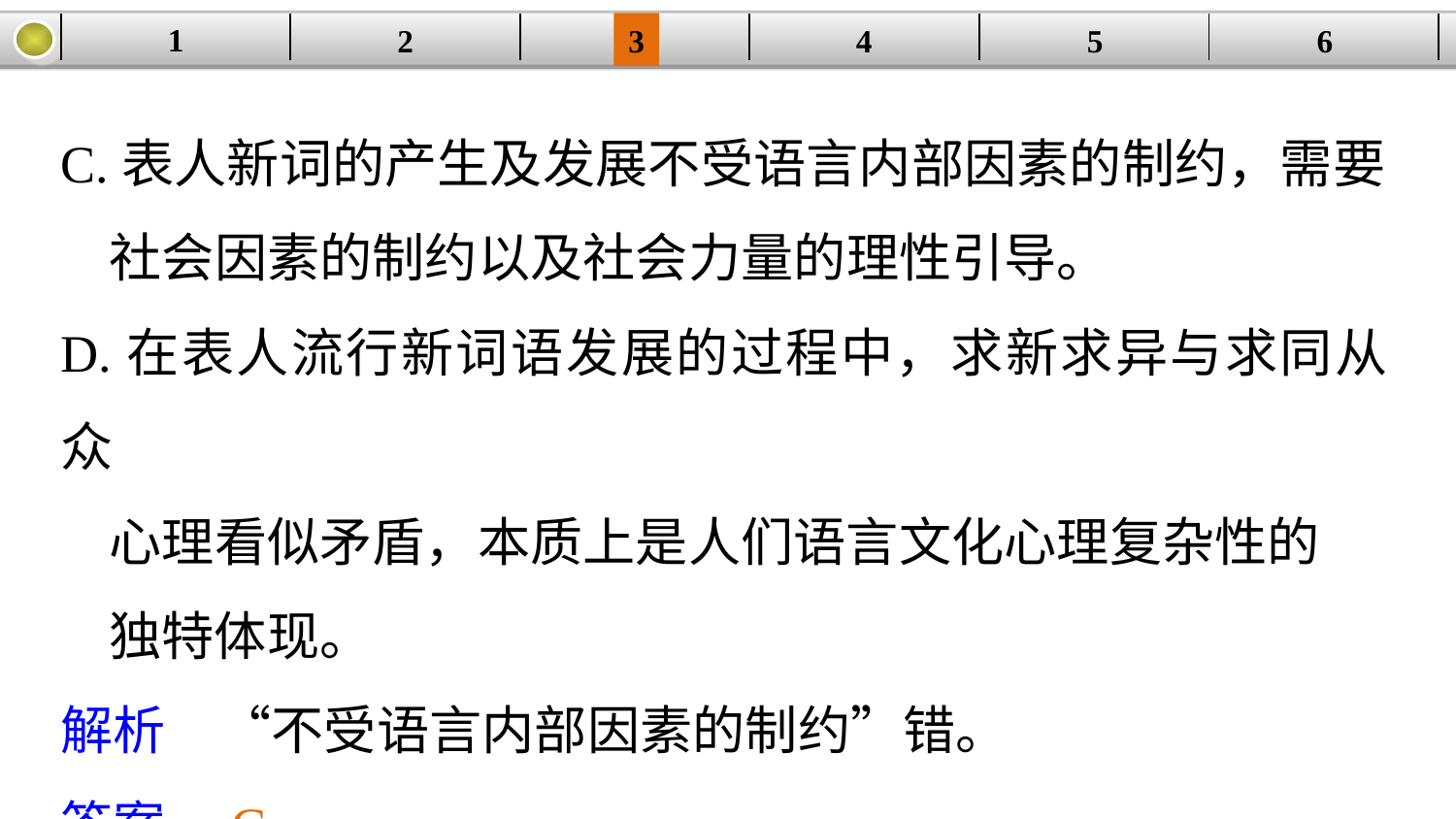

1
3
4
5
6
2
|  |  |  |  |  |  |
| --- | --- | --- | --- | --- | --- |

C.表人新词的产生及发展不受语言内部因素的制约，需要
   社会因素的制约以及社会力量的理性引导。
D.在表人流行新词语发展的过程中，求新求异与求同从众
   心理看似矛盾，本质上是人们语言文化心理复杂性的
   独特体现。
解析　“不受语言内部因素的制约”错。
答案　C